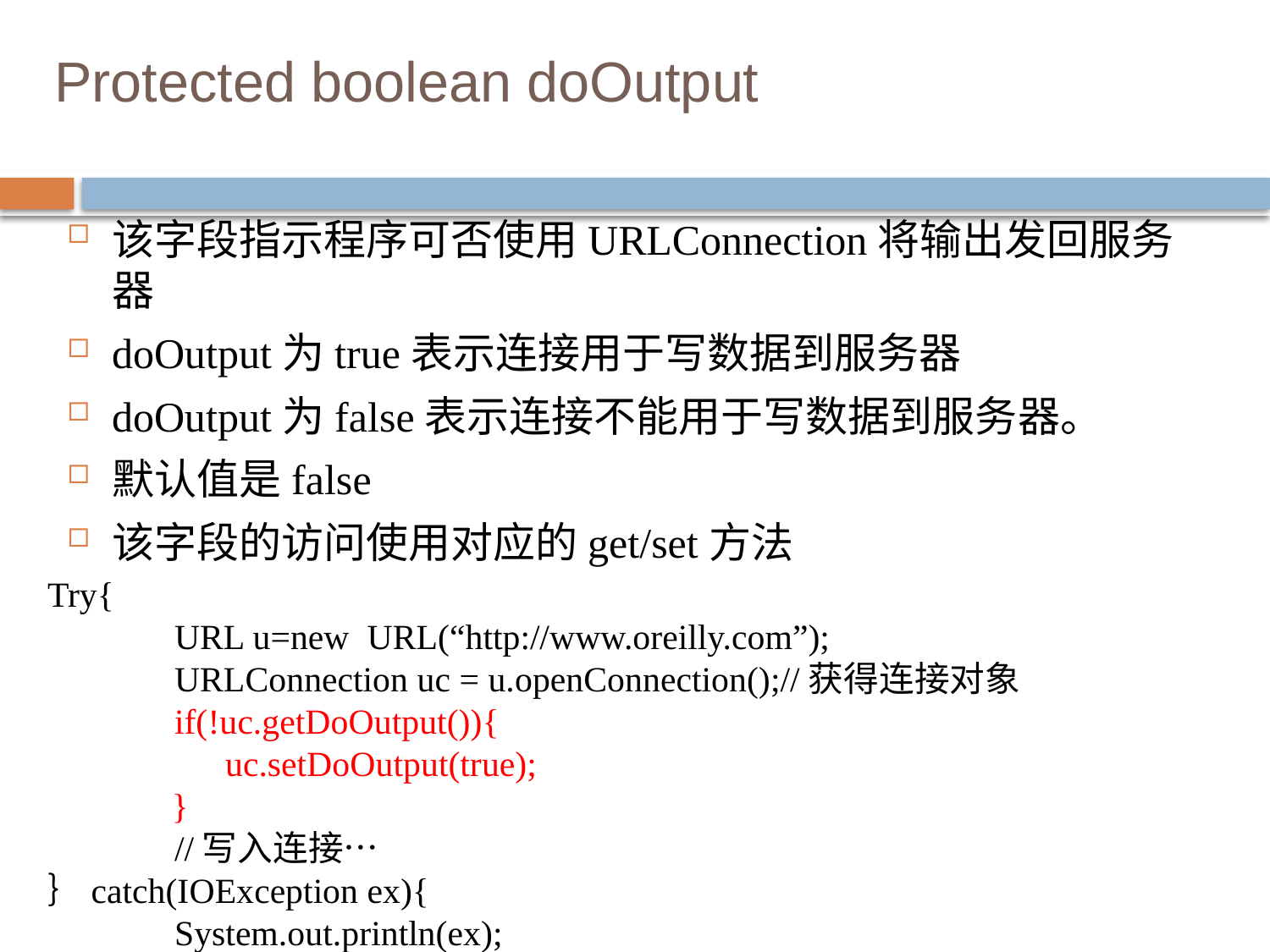

# Protected boolean doOutput
该字段指示程序可否使用URLConnection将输出发回服务器
doOutput为true表示连接用于写数据到服务器
doOutput为false表示连接不能用于写数据到服务器。
默认值是false
该字段的访问使用对应的get/set方法

Try{
	URL u=new  URL(“http://www.oreilly.com”);
	URLConnection uc = u.openConnection();//获得连接对象
	if(!uc.getDoOutput()){
                    uc.setDoOutput(true);
              }
	//写入连接…
｝catch(IOException ex){
	System.out.println(ex);
}